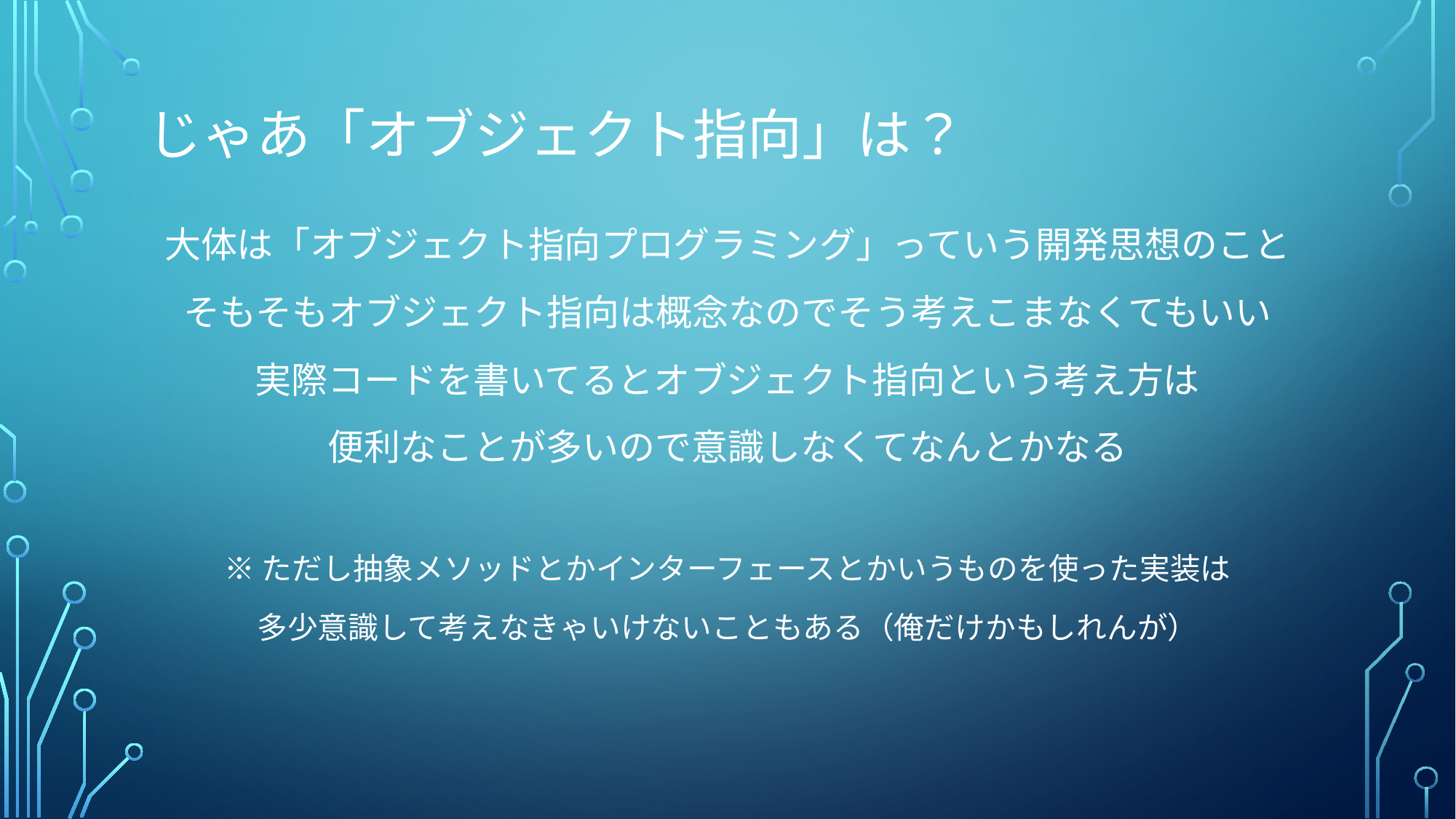

# じゃあ「オブジェクト指向」は？
大体は「オブジェクト指向プログラミング」っていう開発思想のこと
そもそもオブジェクト指向は概念なのでそう考えこまなくてもいい
実際コードを書いてるとオブジェクト指向という考え方は
便利なことが多いので意識しなくてなんとかなる

※ただし抽象メソッドとかインターフェースとかいうものを使った実装は
多少意識して考えなきゃいけないこともある（俺だけかもしれんが）